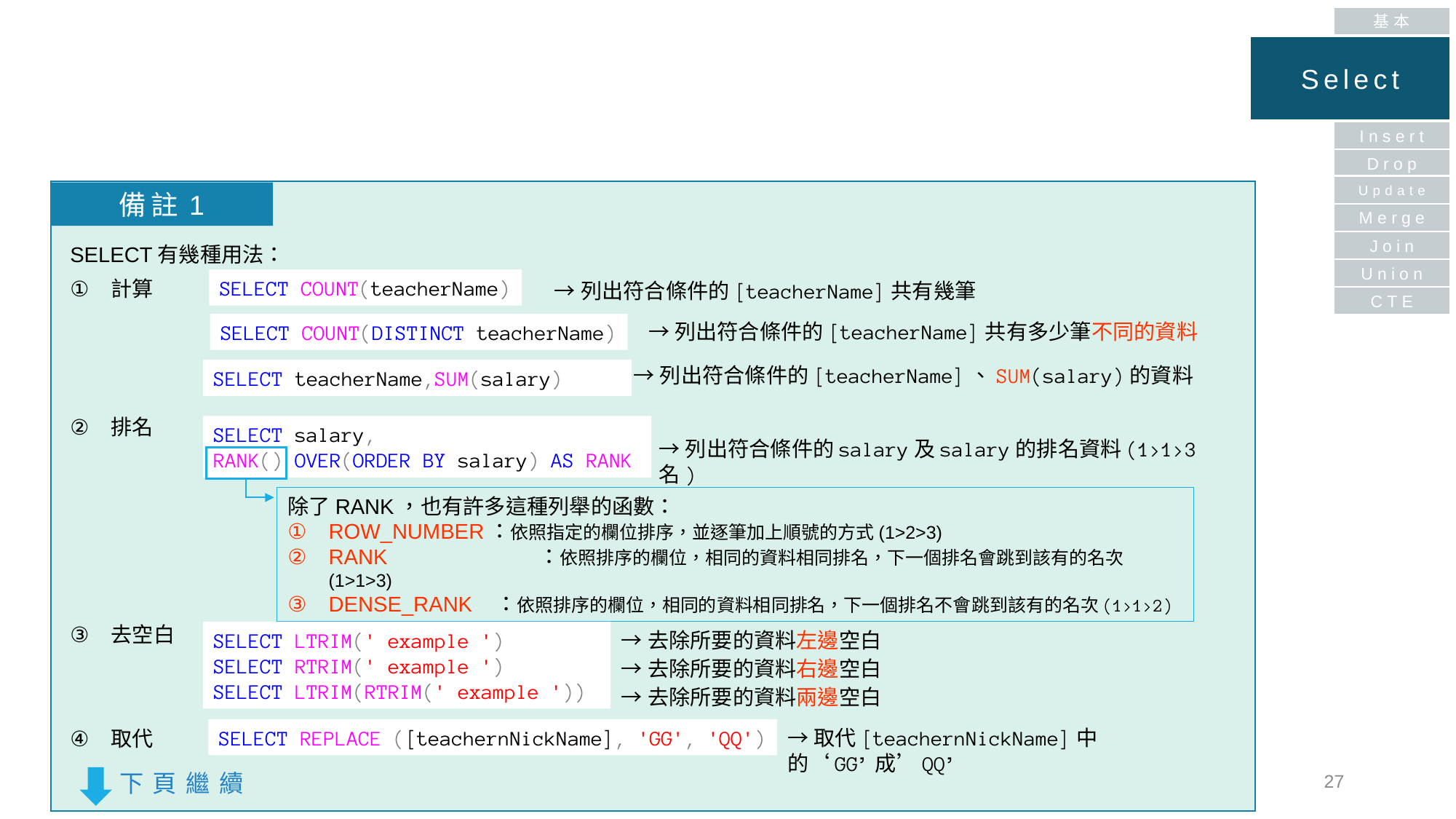

基本
Select
Insert
Drop
Update

備註1
Merge
Join
SELECT有幾種用法：
計算

排名

去空白

取代

Union
SELECT COUNT(teacherName)
→列出符合條件的[teacherName]共有幾筆
→列出符合條件的[teacherName]共有多少筆不同的資料
SELECT COUNT(DISTINCT teacherName)
→列出符合條件的[teacherName]、SUM(salary)的資料
SELECT teacherName,SUM(salary)
CTE
SELECT salary,
RANK() OVER(ORDER BY salary) AS RANK
→列出符合條件的salary及salary的排名資料(1>1>3名)

除了RANK，也有許多這種列舉的函數：
ROW_NUMBER：依照指定的欄位排序，並逐筆加上順號的方式(1>2>3)
RANK 	                ：依照排序的欄位，相同的資料相同排名，下一個排名會跳到該有的名次(1>1>3)
DENSE_RANK   ：依照排序的欄位，相同的資料相同排名，下一個排名不會跳到該有的名次(1>1>2)
SELECT LTRIM(' example ')
SELECT RTRIM(' example ')
SELECT LTRIM(RTRIM(' example '))
→去除所要的資料左邊空白
→去除所要的資料右邊空白
→去除所要的資料兩邊空白
SELECT REPLACE ([teachernNickName], 'GG', 'QQ')
→取代[teachernNickName]中的‘GG’成’QQ’
27
下頁繼續